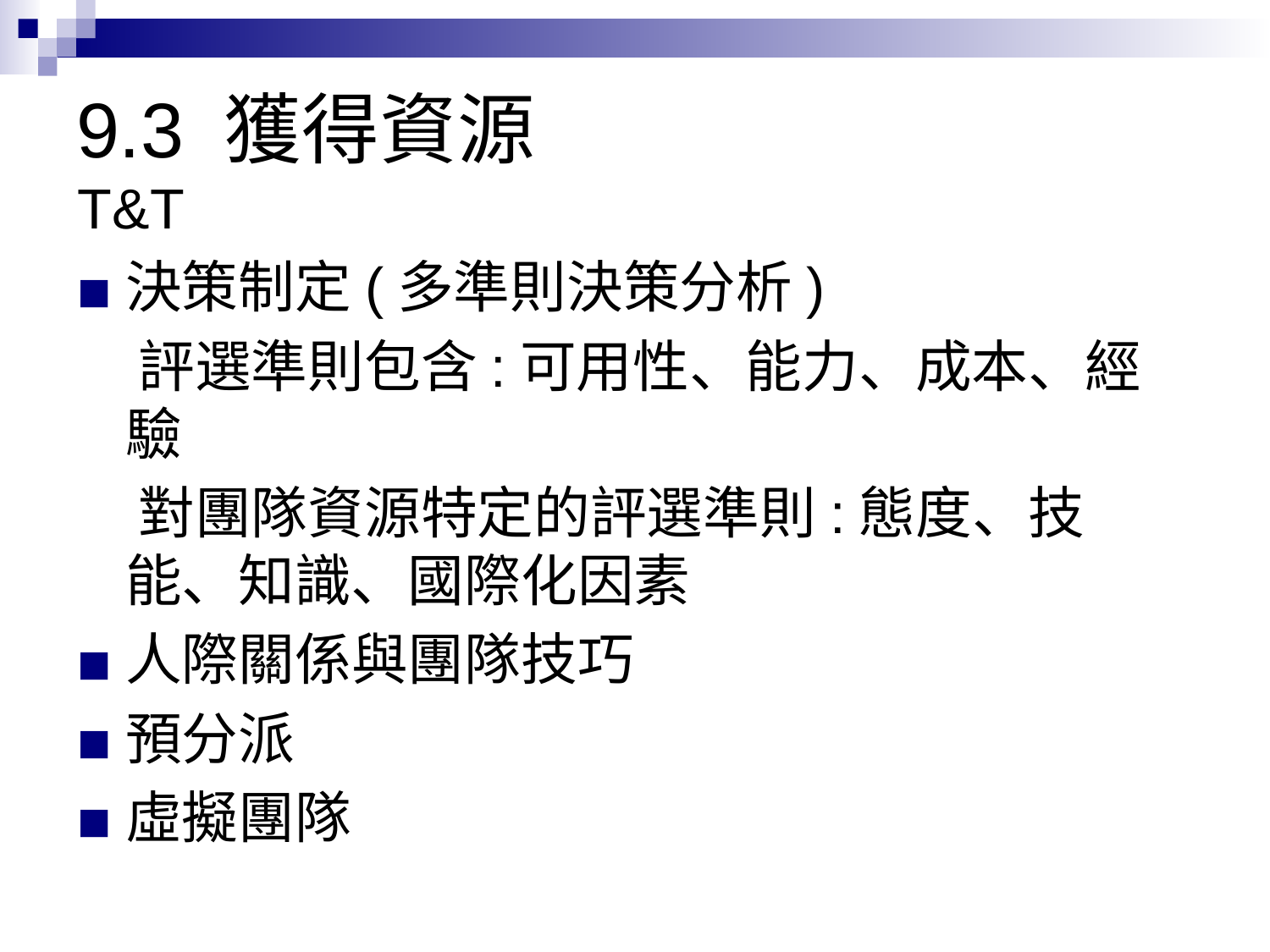

# 9.3 獲得資源
T&T
決策制定(多準則決策分析)
   評選準則包含:可用性、能力、成本、經驗
   對團隊資源特定的評選準則:態度、技能、知識、國際化因素
人際關係與團隊技巧
預分派
虛擬團隊